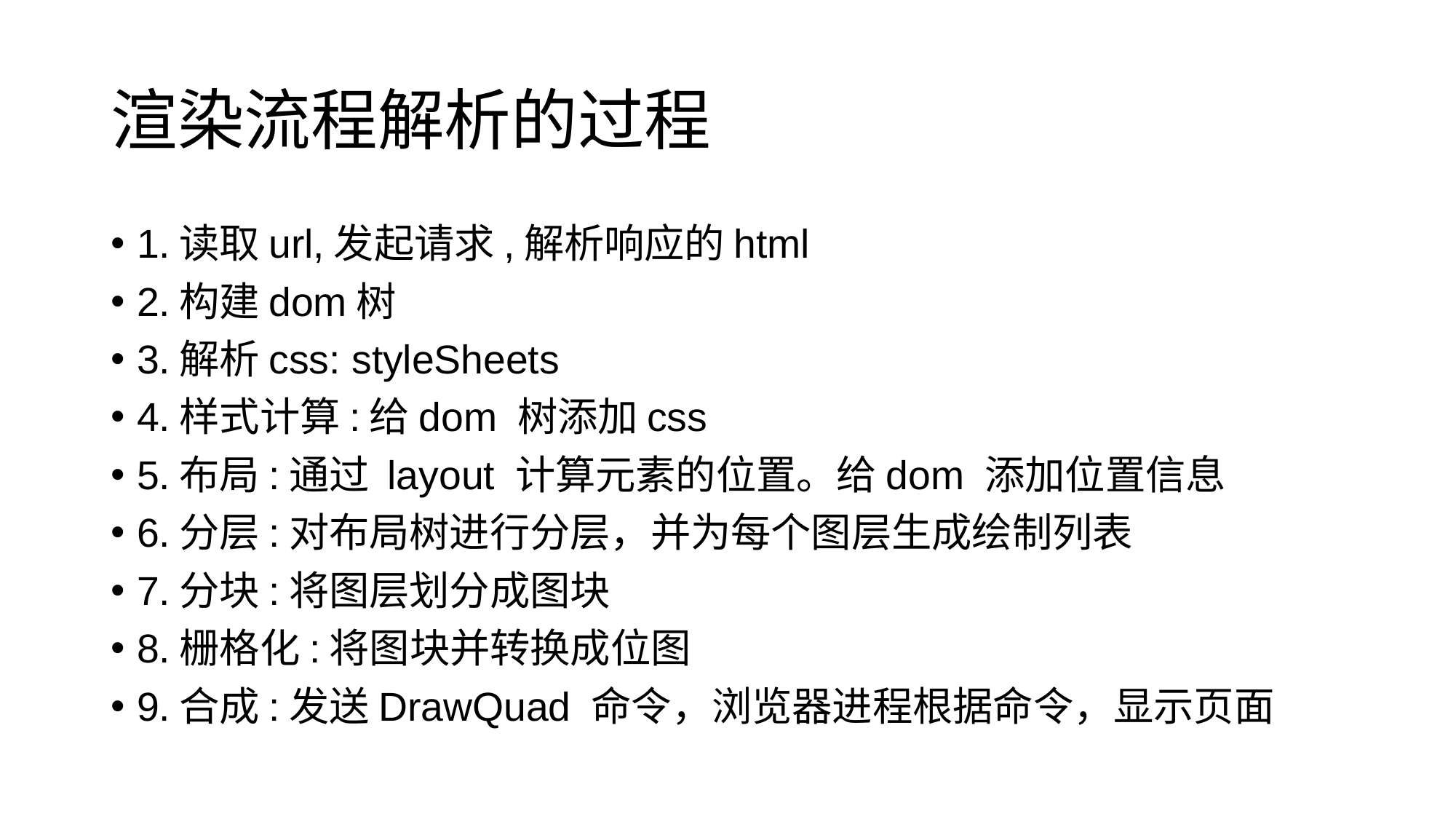

# 渲染流程解析的过程
1.读取url,发起请求,解析响应的html
2.构建dom树
3.解析css: styleSheets
4.样式计算:给dom 树添加css
5.布局:通过 layout 计算元素的位置。给dom 添加位置信息
6.分层:对布局树进行分层，并为每个图层生成绘制列表
7.分块:将图层划分成图块
8.栅格化:将图块并转换成位图
9.合成:发送DrawQuad 命令，浏览器进程根据命令，显示页面